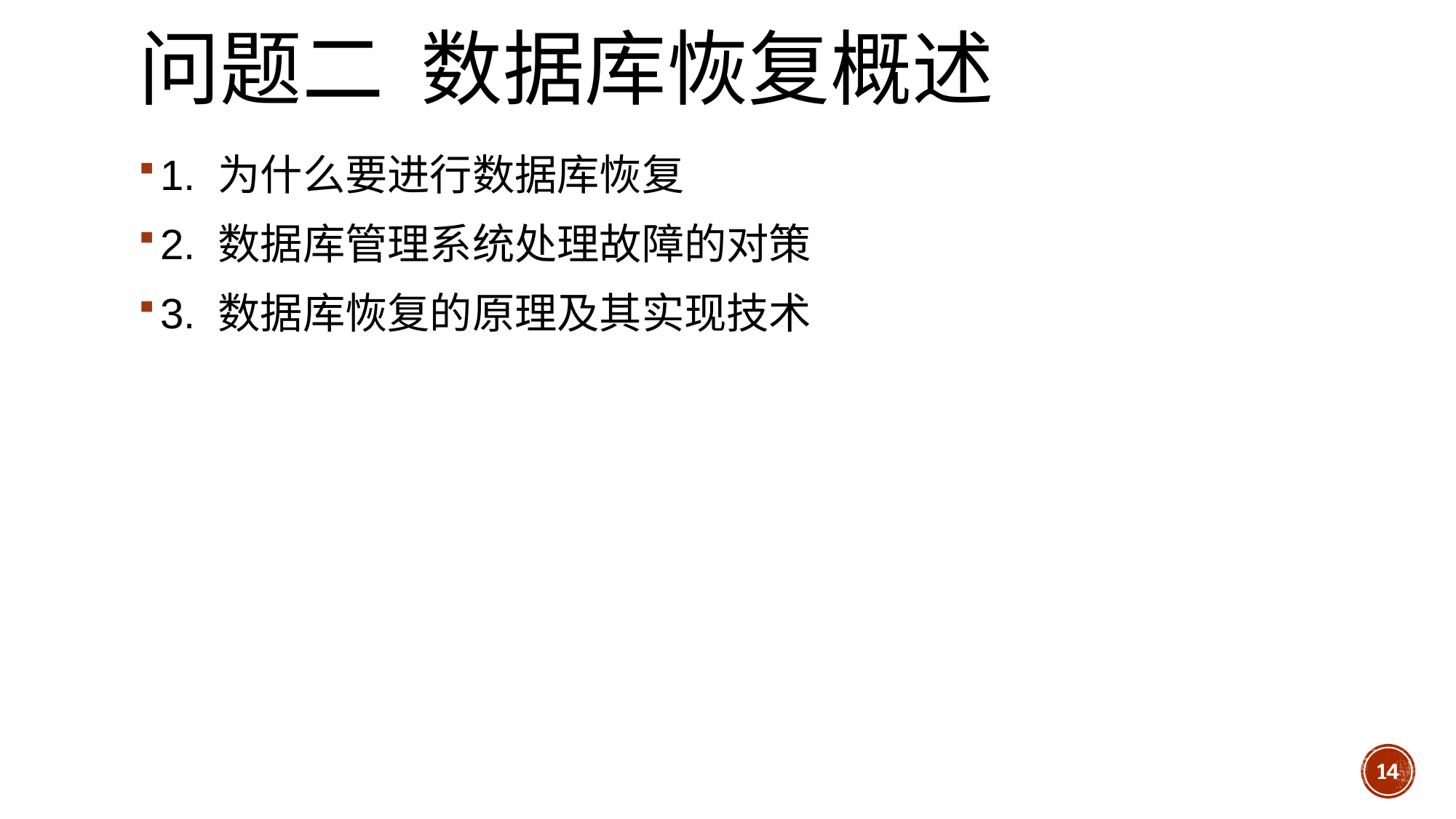

# 问题二  数据库恢复概述
1. 为什么要进行数据库恢复
2. 数据库管理系统处理故障的对策
3. 数据库恢复的原理及其实现技术

14